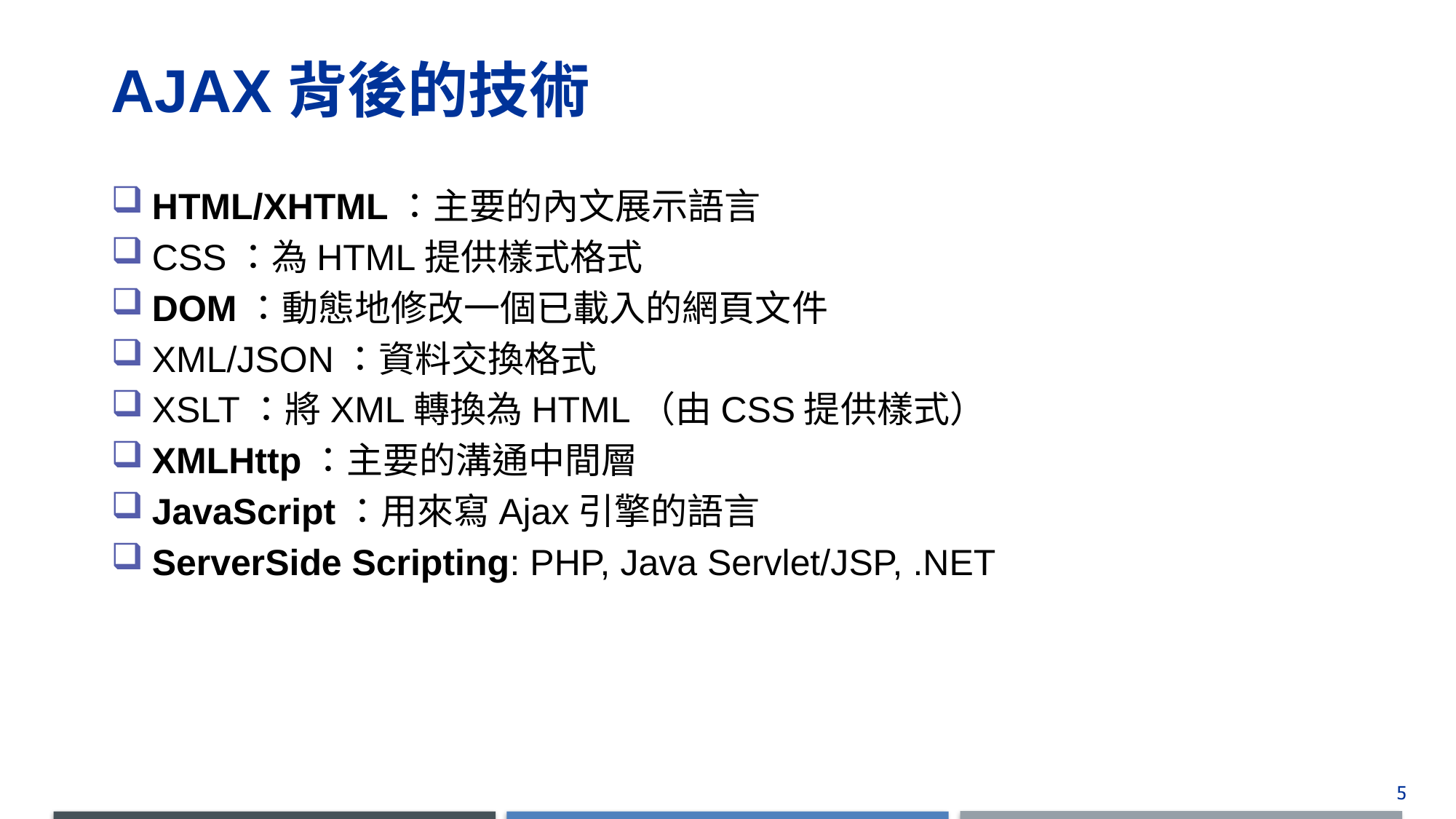

# AJAX背後的技術
HTML/XHTML：主要的內文展示語言
CSS：為HTML提供樣式格式
DOM：動態地修改一個已載入的網頁文件
XML/JSON：資料交換格式
XSLT：將XML轉換為HTML（由CSS提供樣式）
XMLHttp：主要的溝通中間層
JavaScript：用來寫Ajax引擎的語言
ServerSide Scripting: PHP, Java Servlet/JSP, .NET